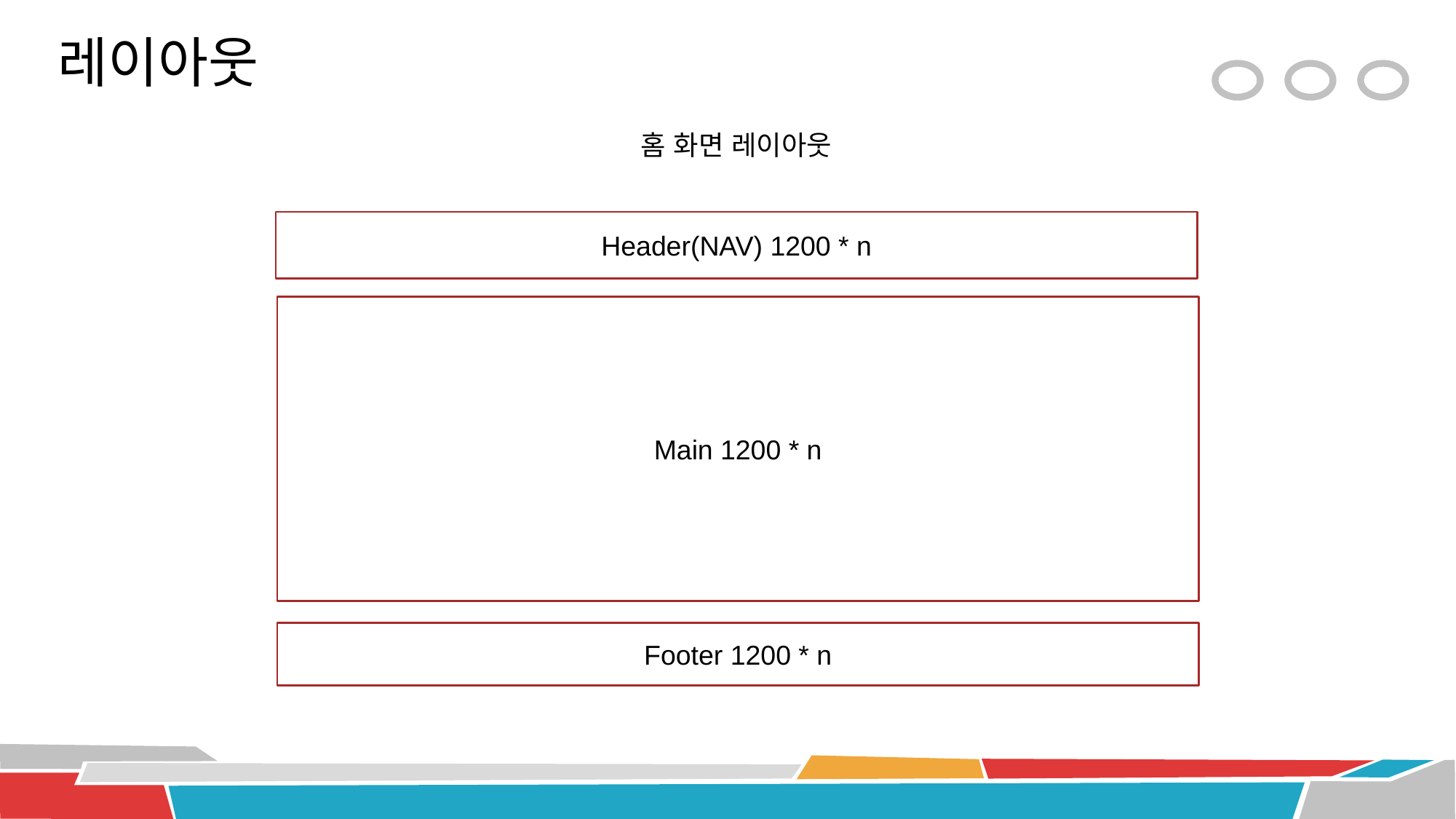

레이아웃
홈 화면 레이아웃
Header(NAV) 1200 * n
Main 1200 * n
Footer 1200 * n